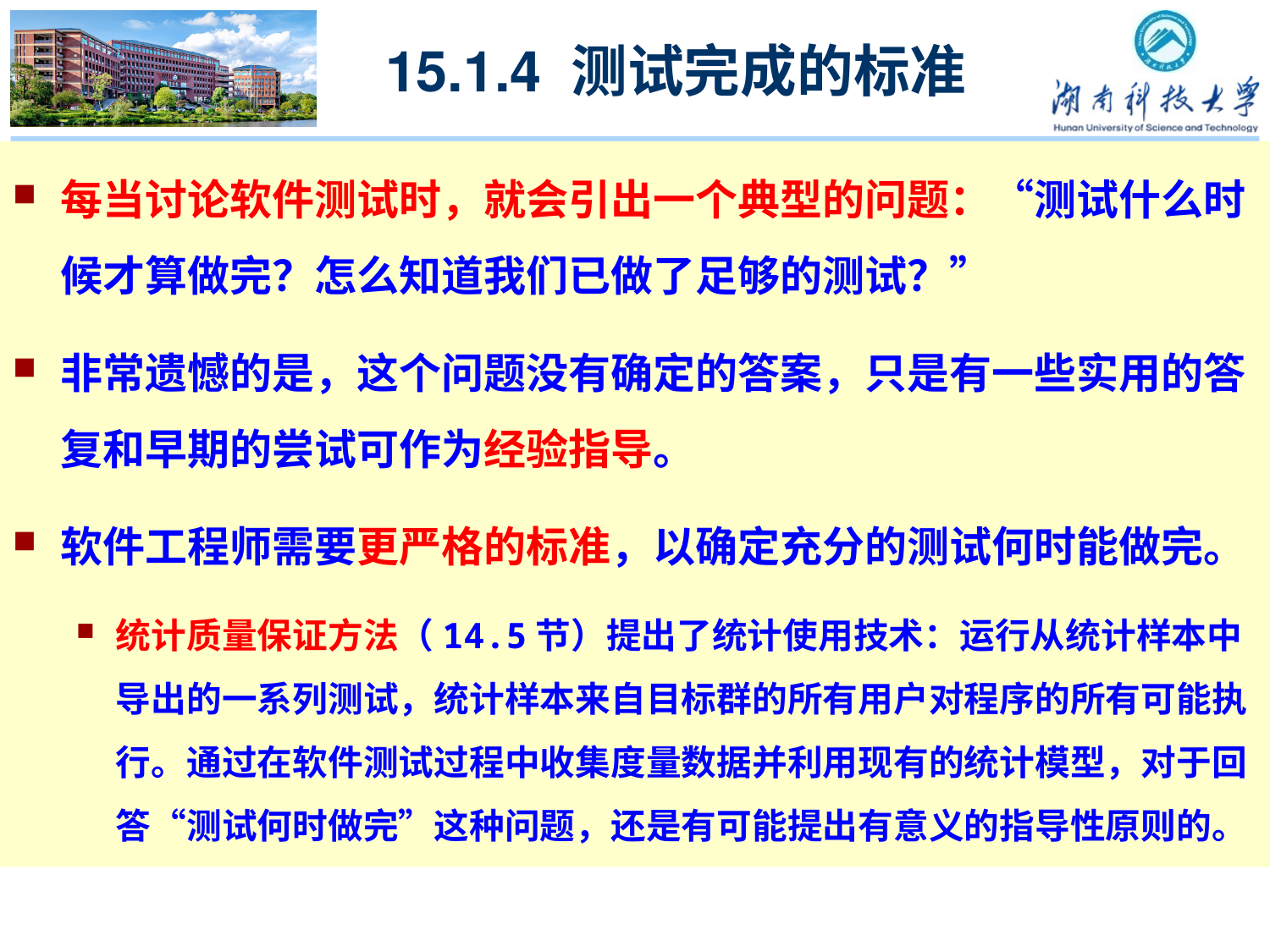

15.1.4 测试完成的标准
每当讨论软件测试时，就会引出一个典型的问题：“测试什么时候才算做完？怎么知道我们已做了足够的测试？”
非常遗憾的是，这个问题没有确定的答案，只是有一些实用的答复和早期的尝试可作为经验指导。
软件工程师需要更严格的标准，以确定充分的测试何时能做完。
统计质量保证方法（14.5节）提出了统计使用技术：运行从统计样本中导出的一系列测试，统计样本来自目标群的所有用户对程序的所有可能执行。通过在软件测试过程中收集度量数据并利用现有的统计模型，对于回答“测试何时做完”这种问题，还是有可能提出有意义的指导性原则的。
13